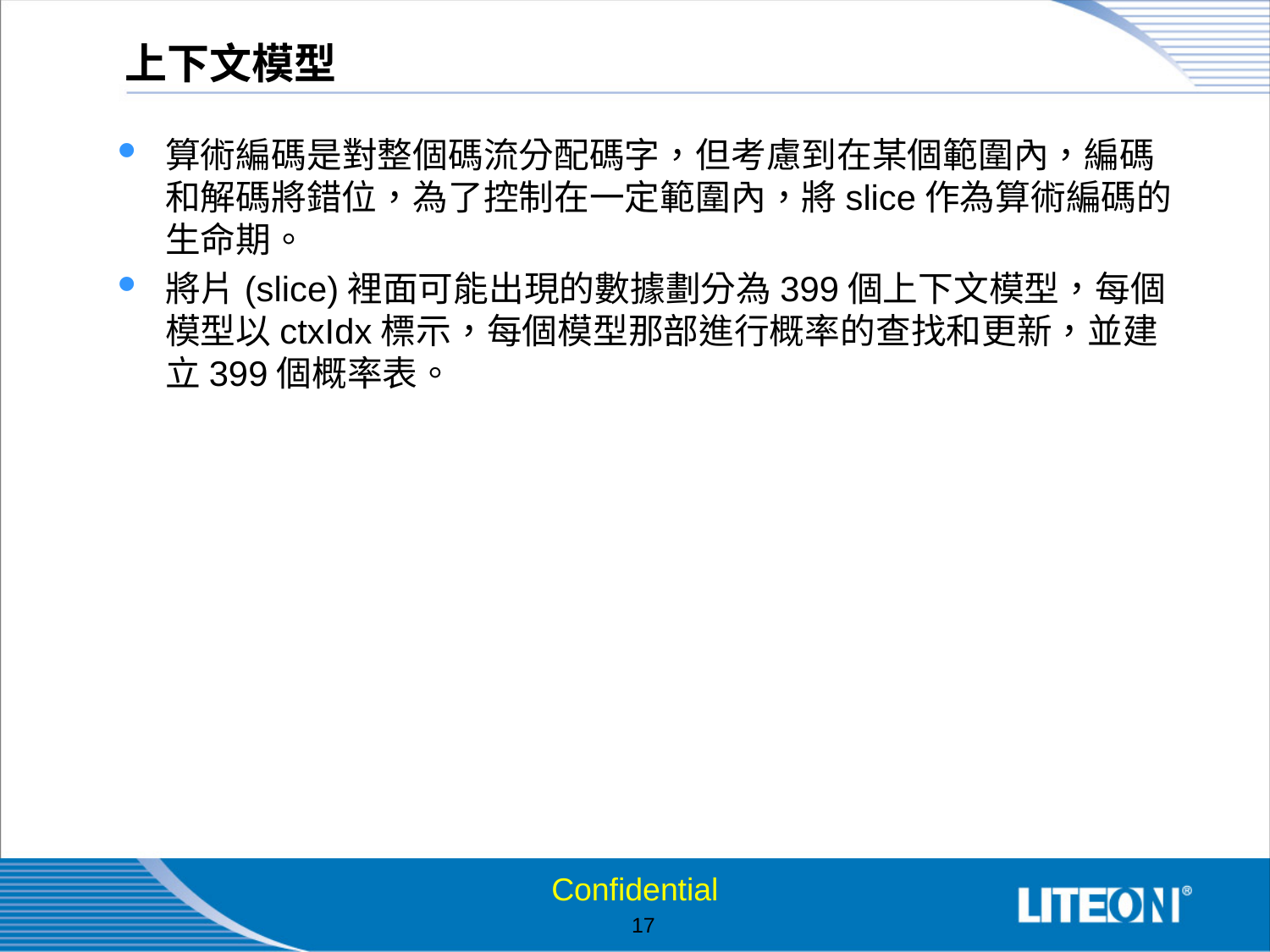

# 上下文模型
算術編碼是對整個碼流分配碼字，但考慮到在某個範圍內，編碼和解碼將錯位，為了控制在一定範圍內，將slice作為算術編碼的生命期。
將片(slice)裡面可能出現的數據劃分為399個上下文模型，每個模型以ctxIdx標示，每個模型那部進行概率的查找和更新，並建立399個概率表。